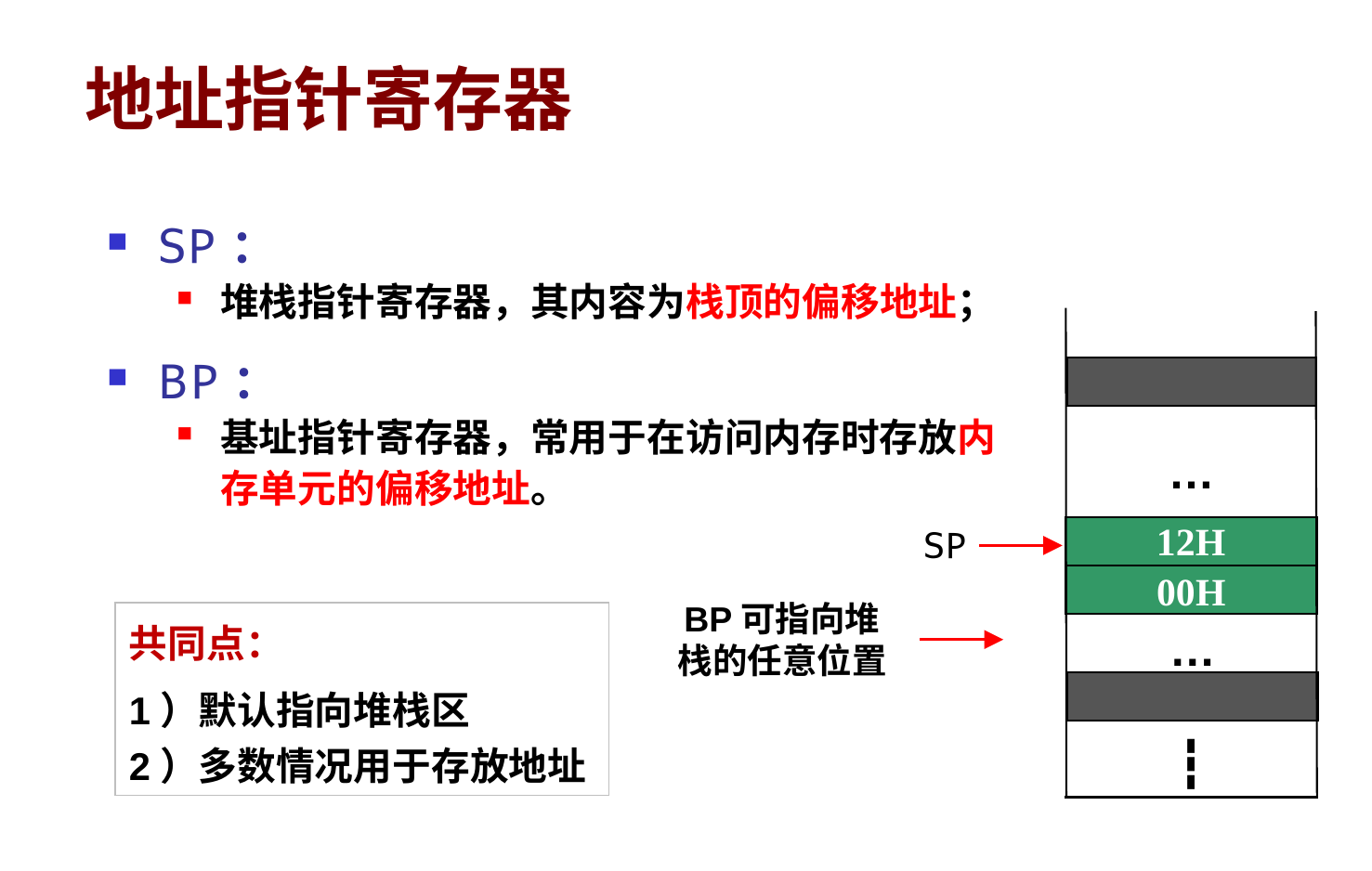

# 地址指针寄存器
SP：
堆栈指针寄存器，其内容为栈顶的偏移地址；
BP：
基址指针寄存器，常用于在访问内存时存放内存单元的偏移地址。

…
12H

00H

…

┇
SP
BP可指向堆栈的任意位置
共同点：
1）默认指向堆栈区
2）多数情况用于存放地址
40